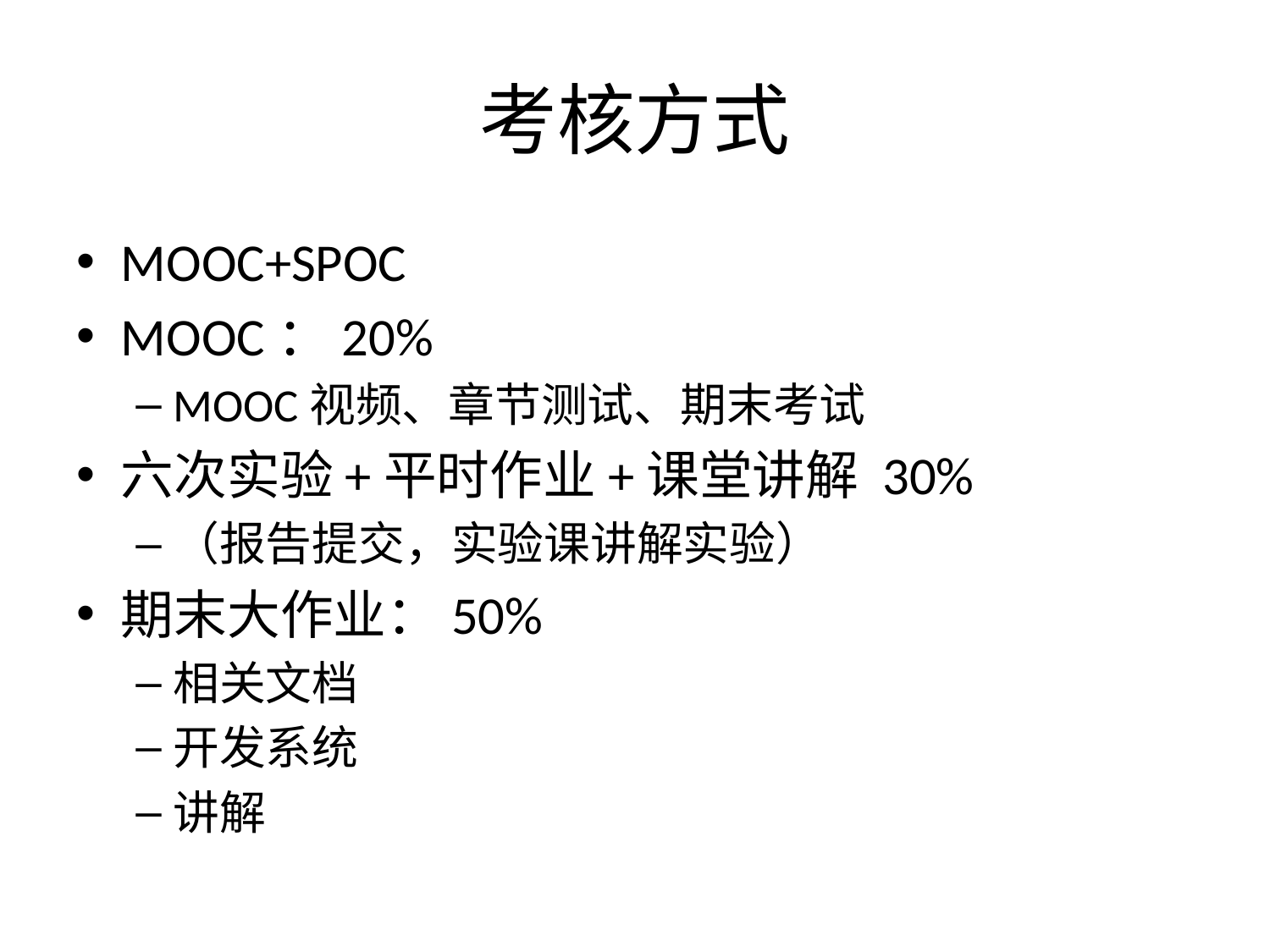

# 考核方式
MOOC+SPOC
MOOC：20%
MOOC视频、章节测试、期末考试
六次实验+平时作业+课堂讲解 30%
（报告提交，实验课讲解实验）
期末大作业：50%
相关文档
开发系统
讲解